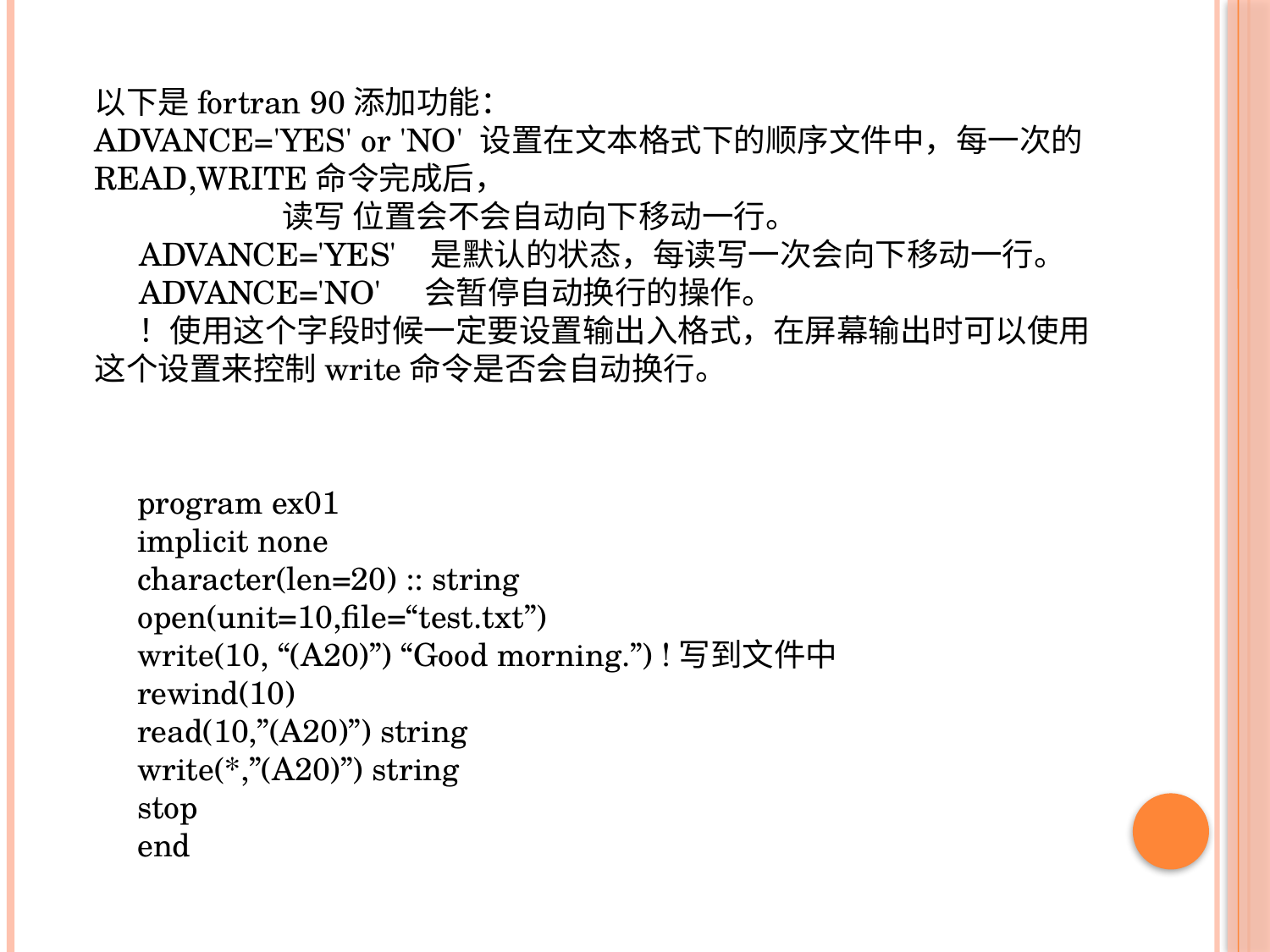

以下是fortran 90添加功能：
ADVANCE='YES' or 'NO' 设置在文本格式下的顺序文件中，每一次的READ,WRITE命令完成后，
                         读写 位置会不会自动向下移动一行。
     ADVANCE='YES'   是默认的状态，每读写一次会向下移动一行。
     ADVANCE='NO'    会暂停自动换行的操作。
     ！使用这个字段时候一定要设置输出入格式，在屏幕输出时可以使用这个设置来控制write命令是否会自动换行。
program ex01
implicit none
character(len=20) :: string
open(unit=10,file=“test.txt”)
write(10, “(A20)”) “Good morning.”) !写到文件中
rewind(10)
read(10,”(A20)”) string
write(*,”(A20)”) string
stop
end